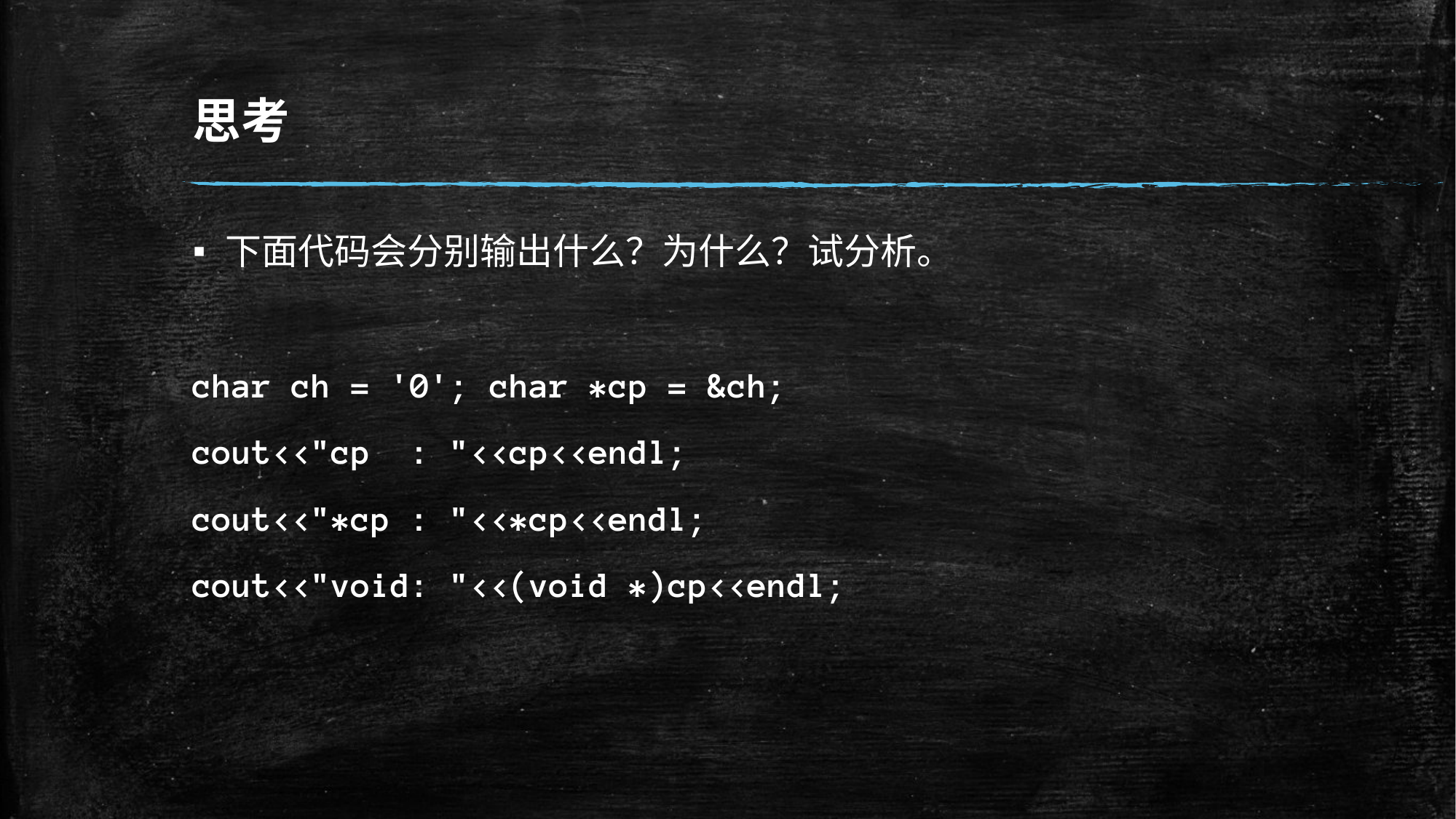

# 思考
下面代码会分别输出什么？为什么？试分析。

char ch = '0'; char *cp = &ch;
cout<<"cp  : "<<cp<<endl;
cout<<"*cp : "<<*cp<<endl;
cout<<"void: "<<(void *)cp<<endl;